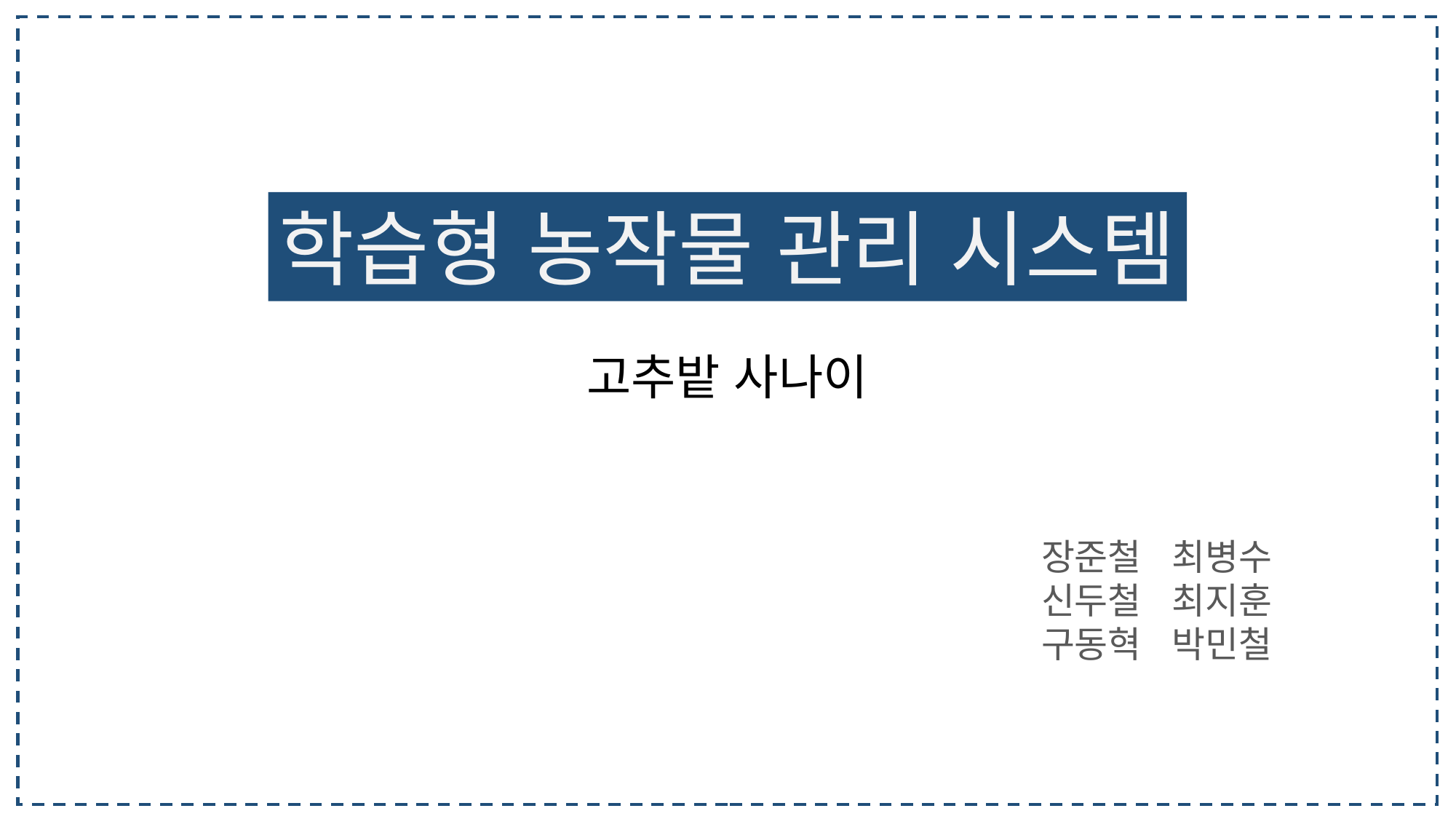

학습형 농작물 관리 시스템
고추밭 사나이
장준철   최병수
신두철   최지훈
구동혁   박민철